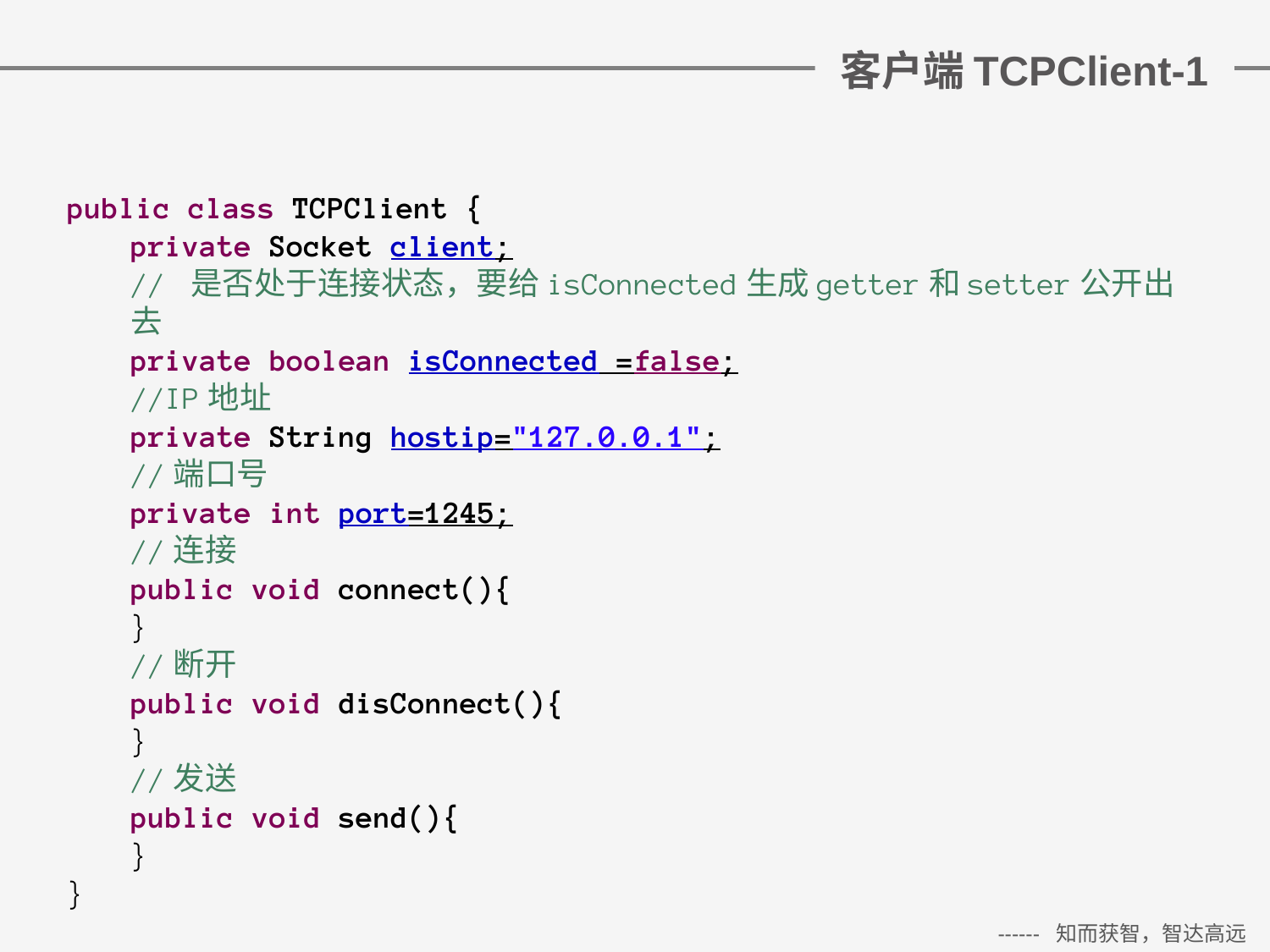

# 客户端TCPClient-1
public class TCPClient {
private Socket client;
// 是否处于连接状态，要给isConnected生成getter和setter公开出去
private boolean isConnected =false;
//IP地址
private String hostip="127.0.0.1";
//端口号
private int port=1245;
//连接
public void connect(){
}
//断开
public void disConnect(){
}
//发送
public void send(){
}
}